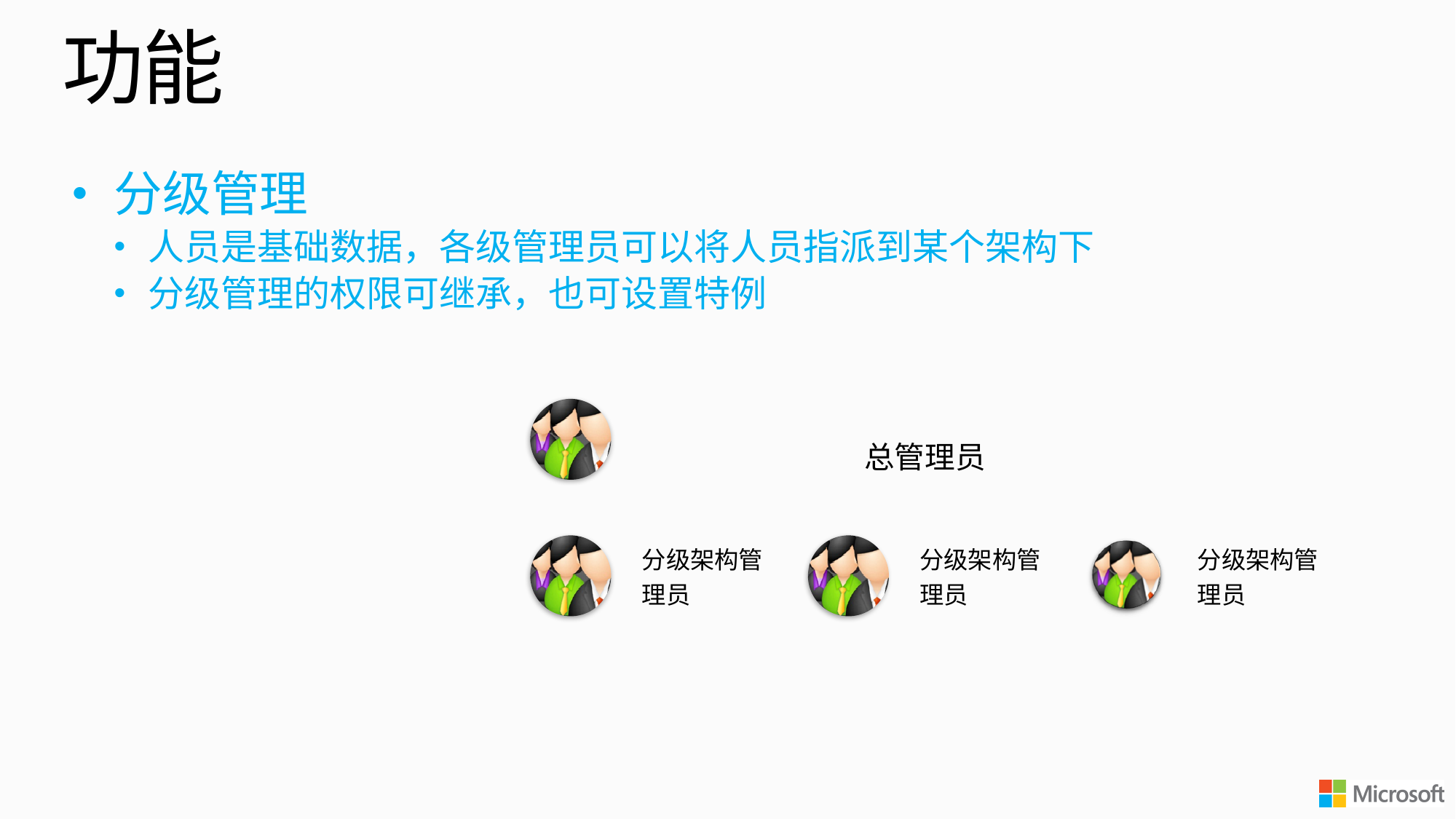

# 功能
分级管理
人员是基础数据，各级管理员可以将人员指派到某个架构下
分级管理的权限可继承，也可设置特例
总管理员
分级架构管理员
分级架构管理员
分级架构管理员